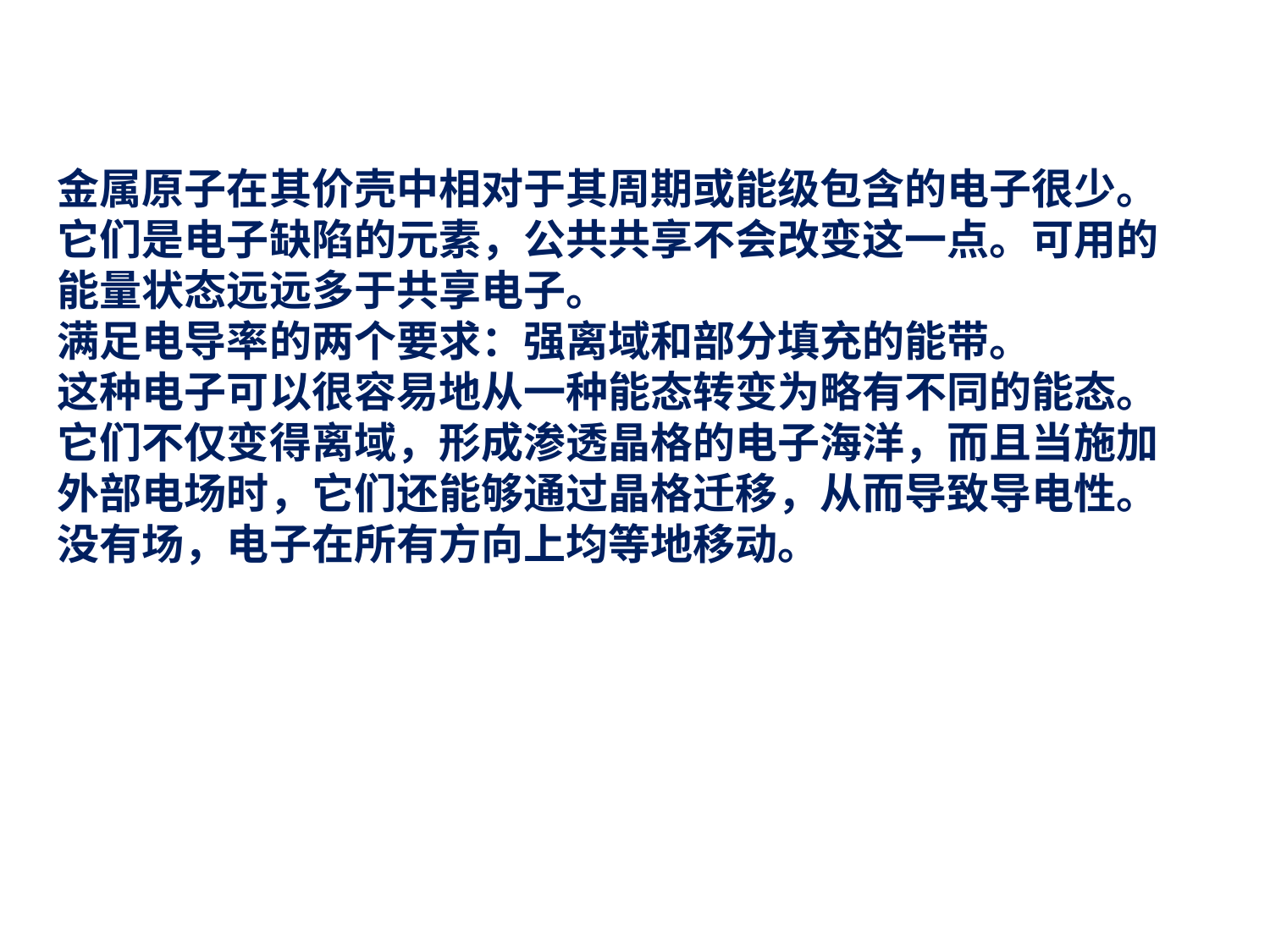

金属原子在其价壳中相对于其周期或能级包含的电子很少。它们是电子缺陷的元素，公共共享不会改变这一点。可用的能量状态远远多于共享电子。
满足电导率的两个要求：强离域和部分填充的能带。
这种电子可以很容易地从一种能态转变为略有不同的能态。它们不仅变得离域，形成渗透晶格的电子海洋，而且当施加外部电场时，它们还能够通过晶格迁移，从而导致导电性。没有场，电子在所有方向上均等地移动。